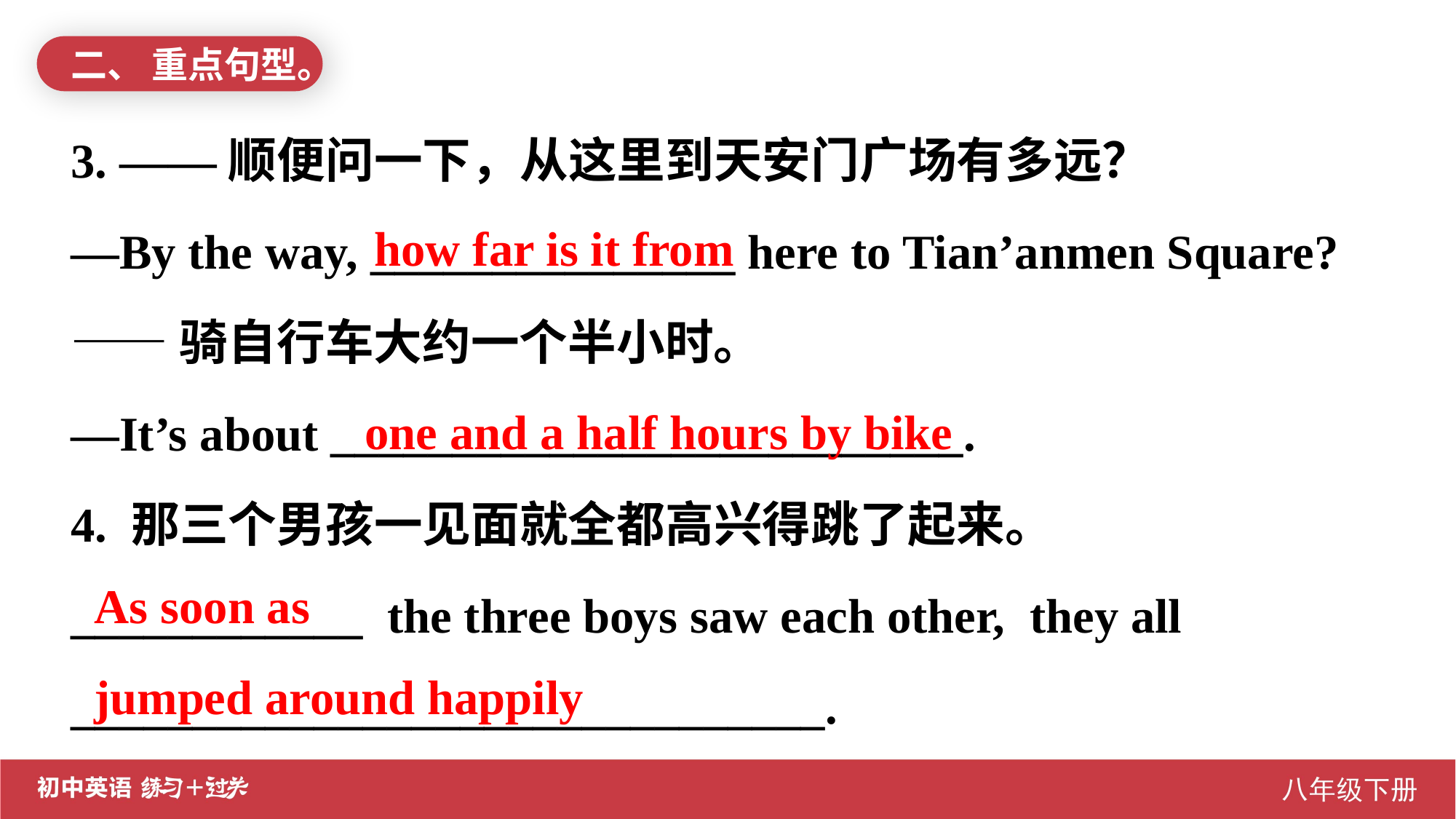

二、 重点句型。
3. ——顺便问一下，从这里到天安门广场有多远？
—By the way, _______________ here to Tian’anmen Square?
——骑自行车大约一个半小时。
—It’s about __________________________.
4. 那三个男孩一见面就全都高兴得跳了起来。
____________  the three boys saw each other,  they all
_______________________________.

                       how far is it from

one and a half hours by bike
As soon as
jumped around happily